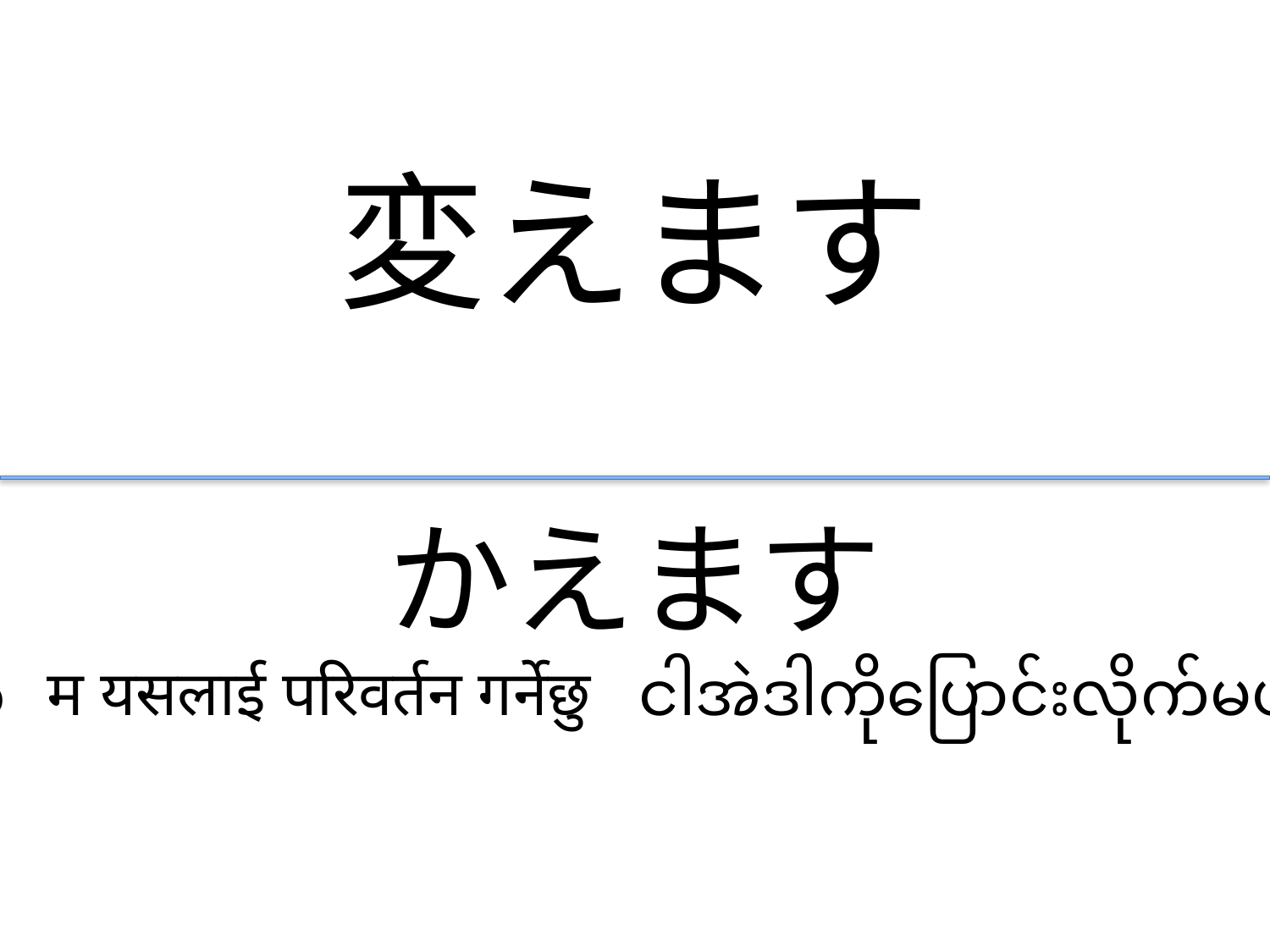

変えます

かえます
I'll change it   Tôi sẽ thay đổi nó   म यसलाई परिवर्तन गर्नेछु   ငါအဲဒါကိုပြောင်းလိုက်မယ်   我会更改它   我會更改它